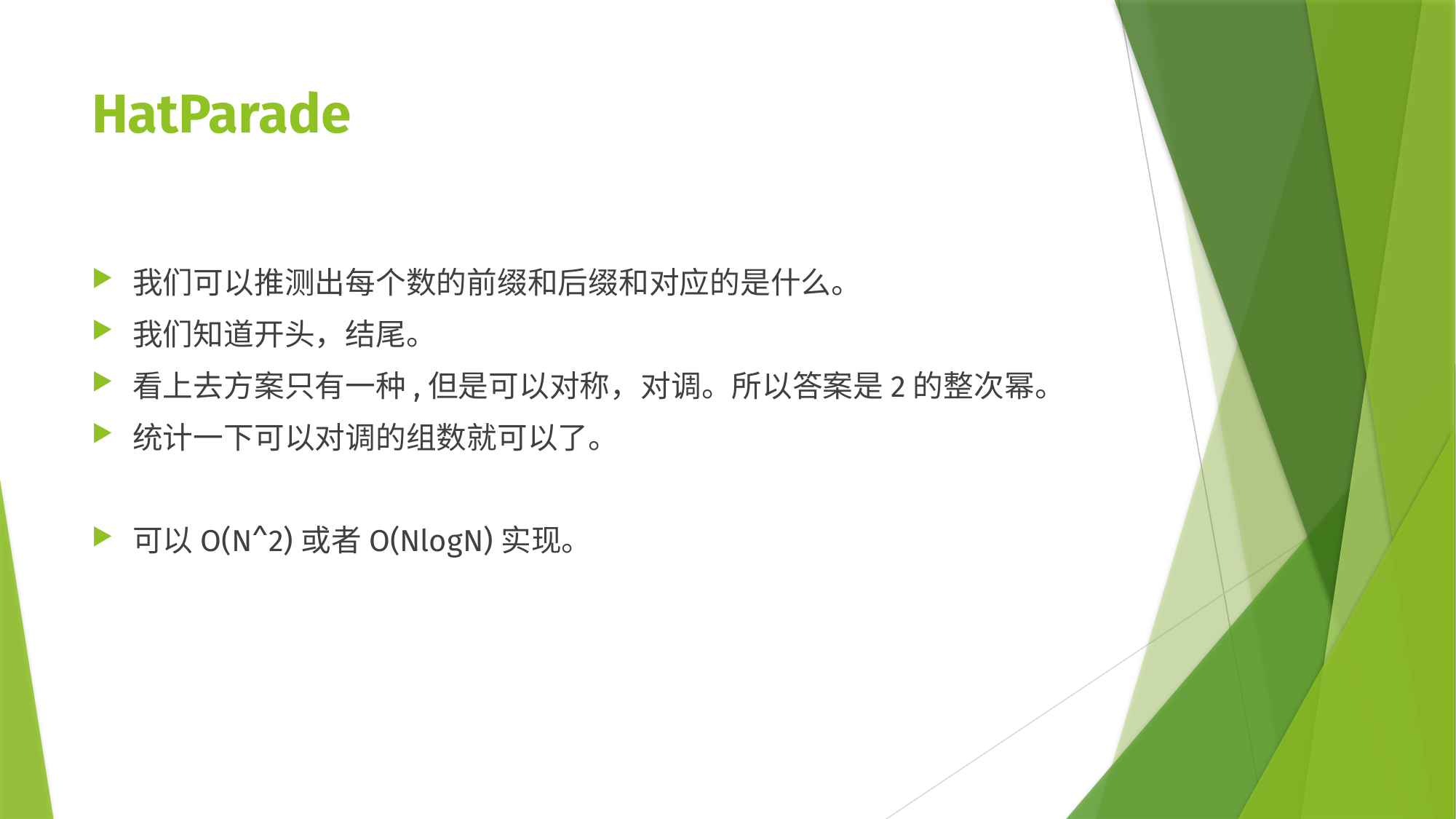

# HatParade
我们可以推测出每个数的前缀和后缀和对应的是什么。
我们知道开头，结尾。
看上去方案只有一种,但是可以对称，对调。所以答案是2的整次幂。
统计一下可以对调的组数就可以了。

可以O(N^2)或者O(NlogN)实现。